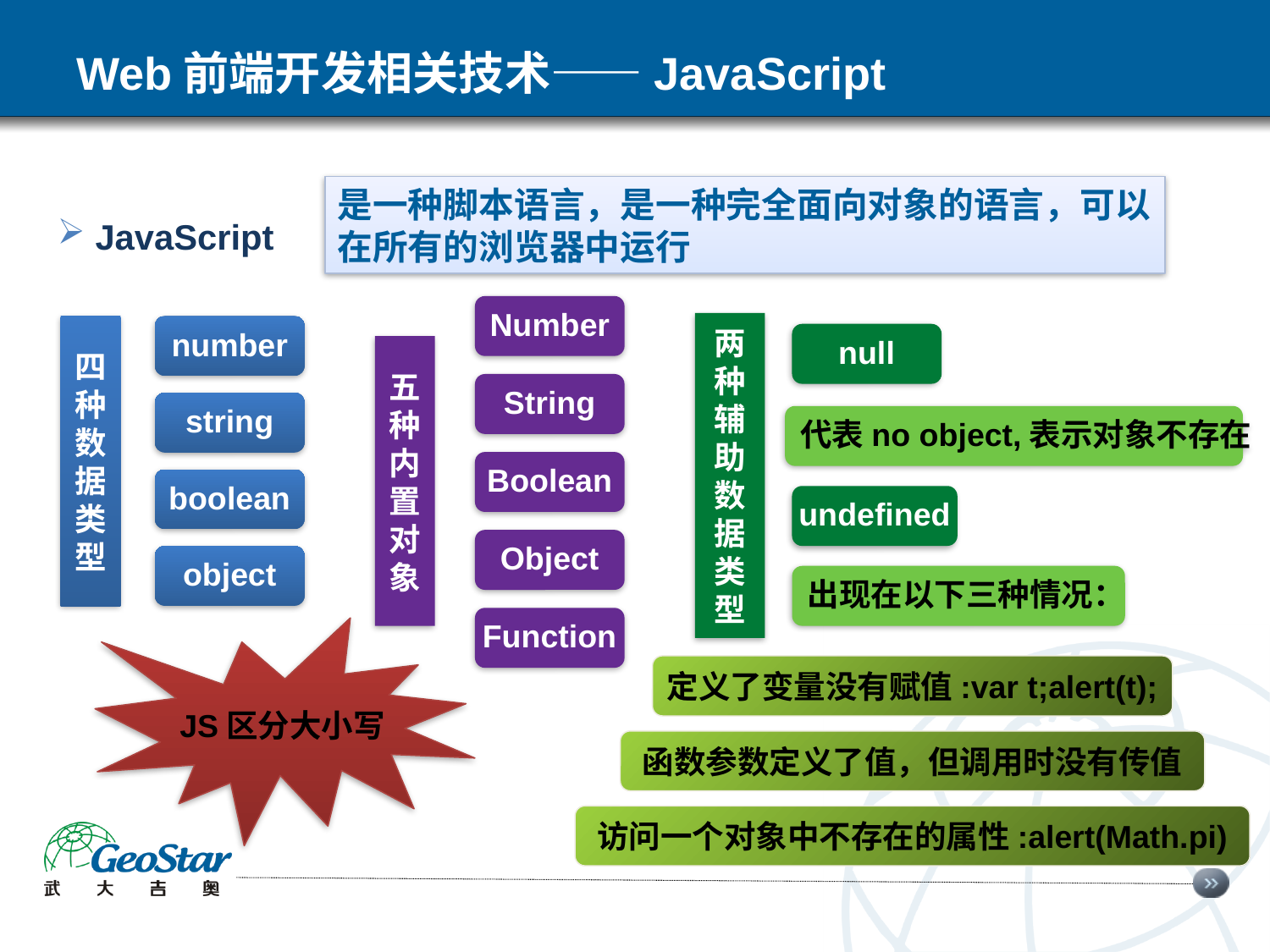

# Web前端开发相关技术——JavaScript
 JavaScript

是一种脚本语言，是一种完全面向对象的语言，可以在所有的浏览器中运行
Number
两
种
辅
助
数
据
类
型
四
种
数
据
类
型
number
null

五
种
内
置
对
象

String
string
代表no object,表示对象不存在
Boolean
boolean
undefined
Object
object
出现在以下三种情况：
Function
JS区分大小写
定义了变量没有赋值:var t;alert(t);
函数参数定义了值，但调用时没有传值
访问一个对象中不存在的属性:alert(Math.pi)